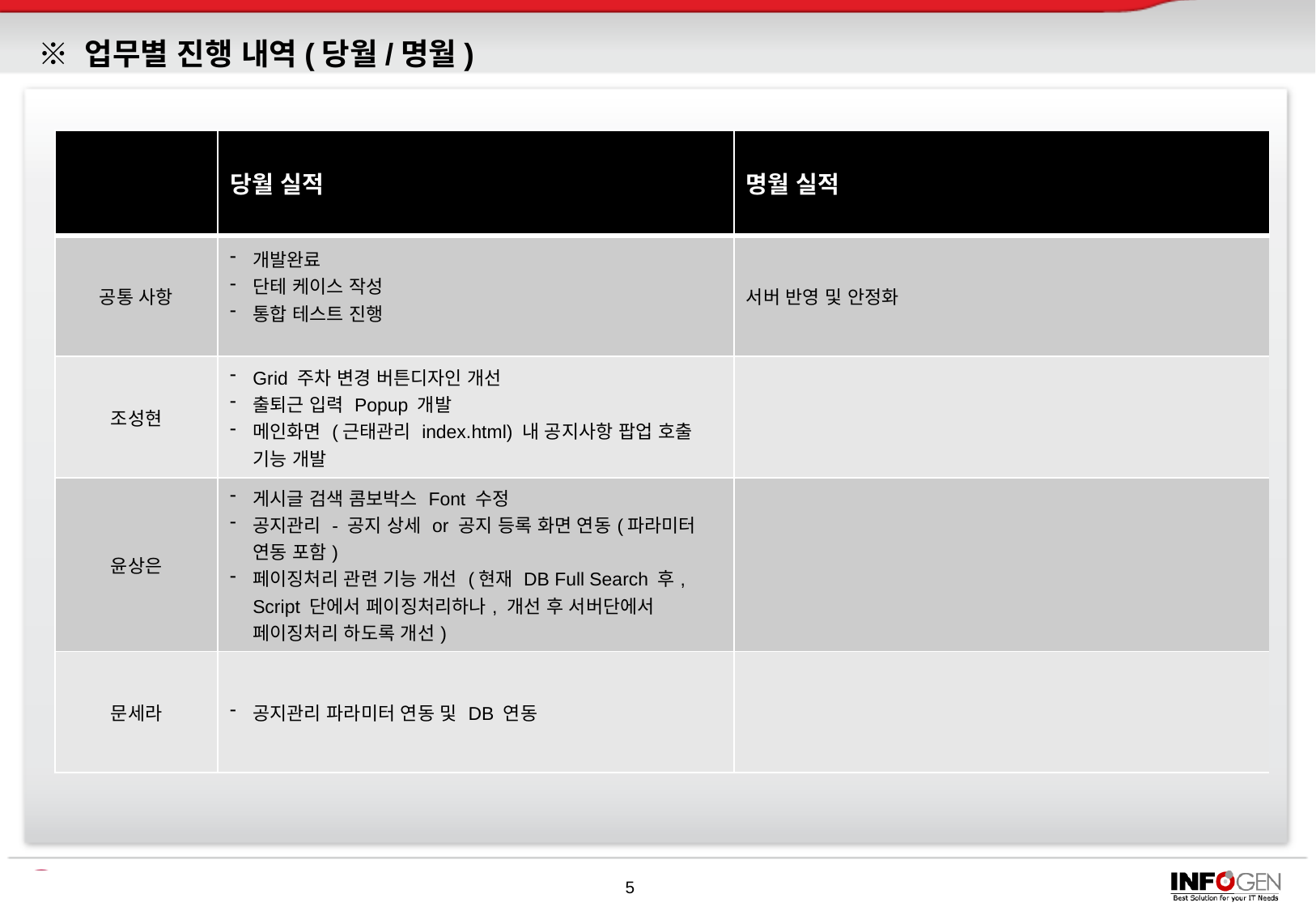

# ※ 업무별 진행 내역(당월/명월)
|  | 당월 실적 | 명월 실적 |
| --- | --- | --- |
| 공통 사항 | 개발완료 단테 케이스 작성 통합 테스트 진행 | 서버 반영 및 안정화 |
| 조성현 | Grid 주차 변경 버튼디자인 개선 출퇴근 입력 Popup 개발 메인화면 (근태관리 index.html) 내 공지사항 팝업 호출 기능 개발 |  |
| 윤상은 | 게시글 검색 콤보박스 Font 수정 공지관리 - 공지 상세 or 공지 등록 화면 연동(파라미터 연동 포함) 페이징처리 관련 기능 개선 (현재 DB Full Search 후, Script 단에서 페이징처리하나, 개선 후 서버단에서 페이징처리 하도록 개선) |  |
| 문세라 | 공지관리 파라미터 연동 및 DB 연동 |  |